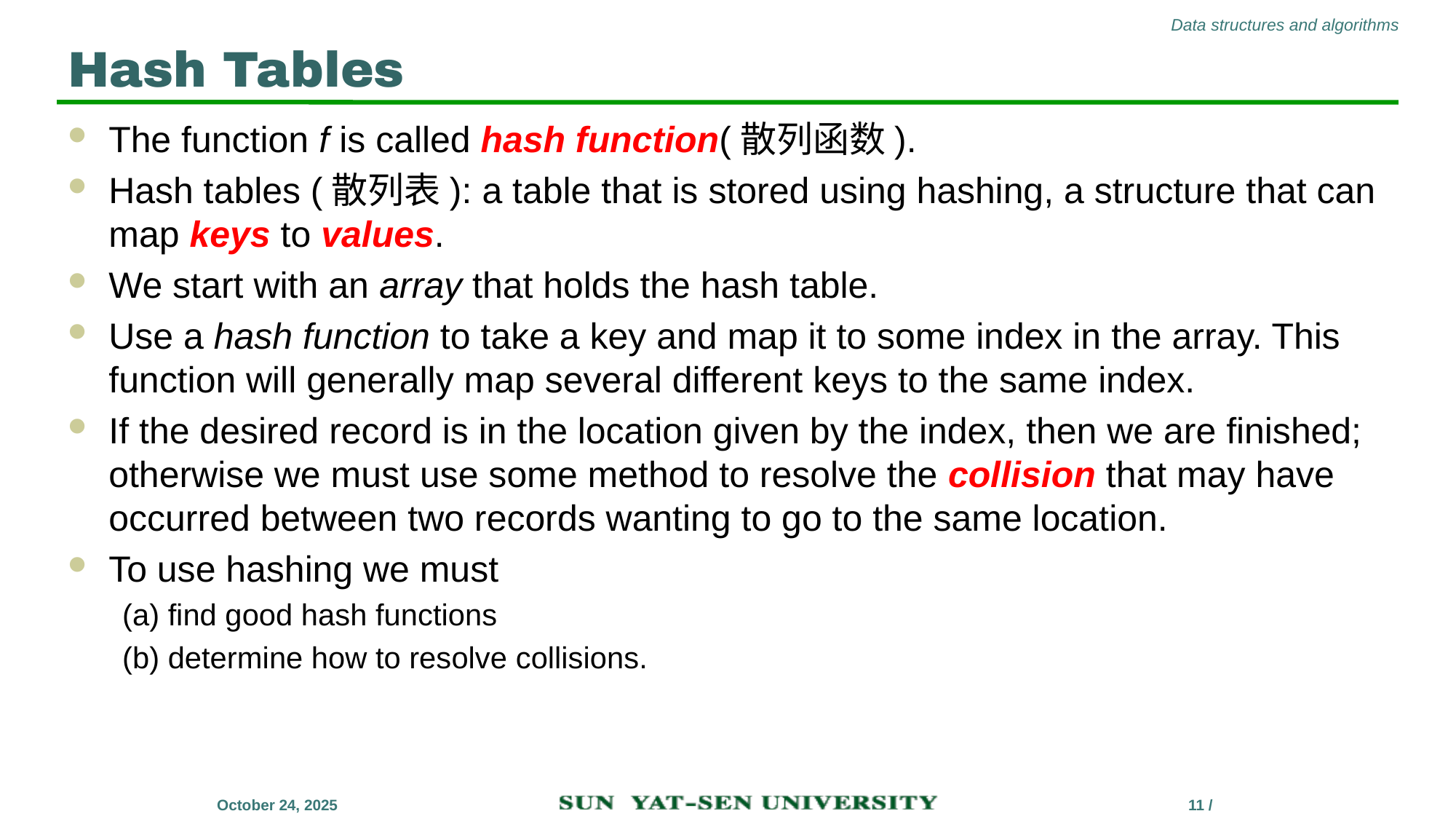

# Hash Tables
The function f is called hash function(散列函数).
Hash tables (散列表): a table that is stored using hashing, a structure that can map keys to values.
We start with an array that holds the hash table.
Use a hash function to take a key and map it to some index in the array. This function will generally map several different keys to the same index.
If the desired record is in the location given by the index, then we are finished; otherwise we must use some method to resolve the collision that may have occurred between two records wanting to go to the same location.
To use hashing we must
(a) find good hash functions
(b) determine how to resolve collisions.